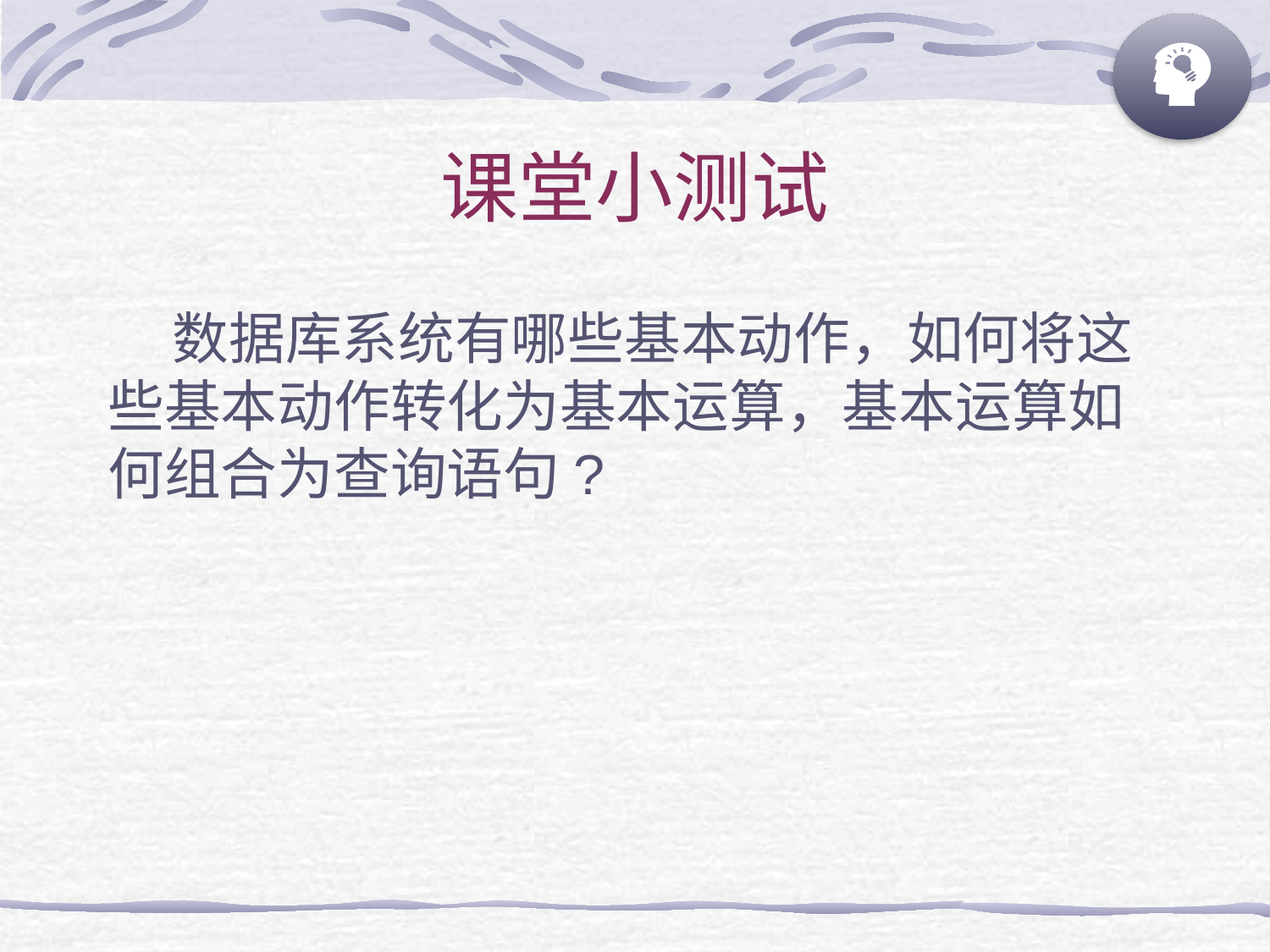

# 课堂小测试
    数据库系统有哪些基本动作，如何将这些基本动作转化为基本运算，基本运算如何组合为查询语句?